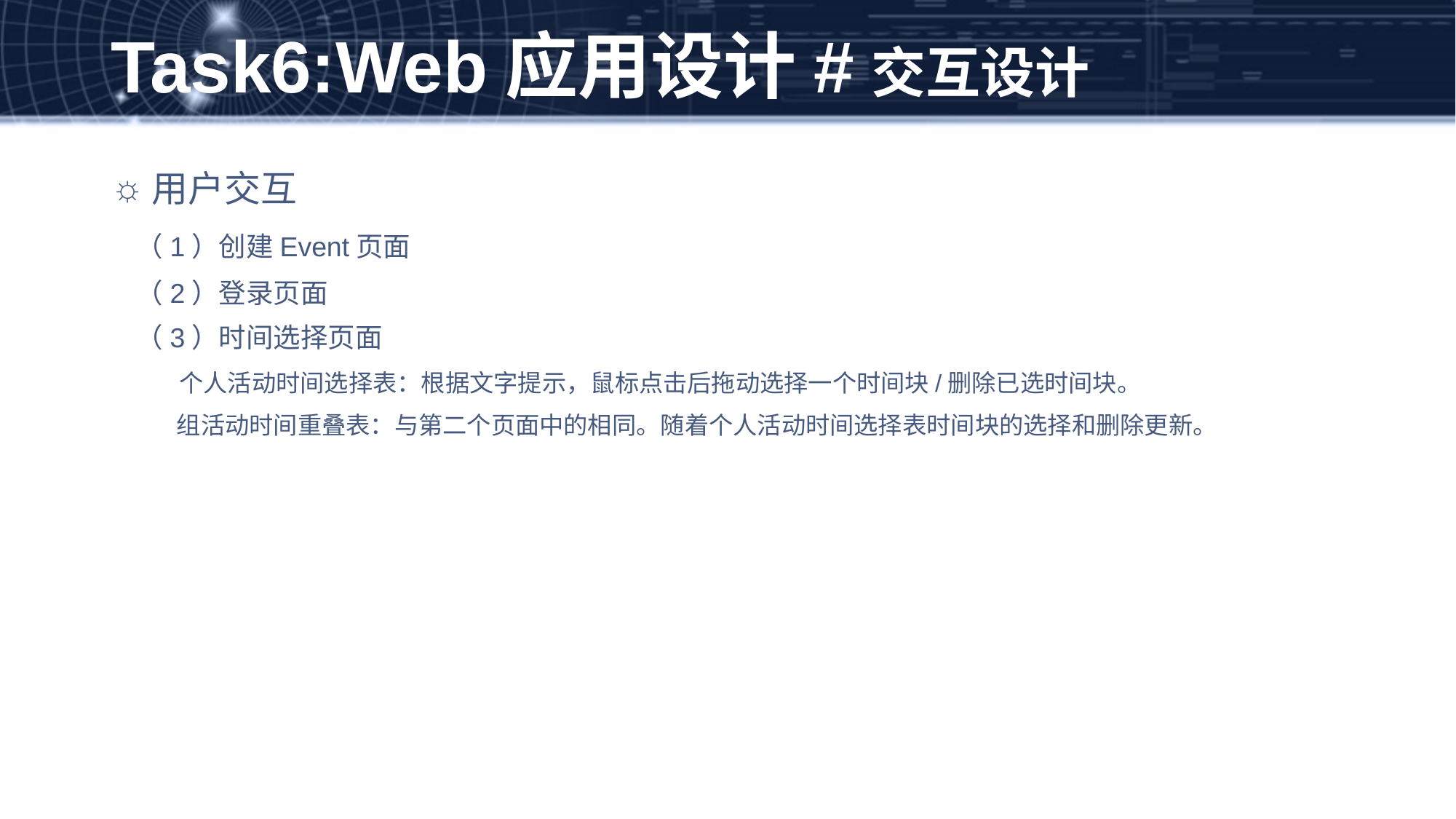

# Task6:Web应用设计#交互设计
用户交互
  （1）创建Event页面
   （2）登录页面
   （3）时间选择页面
          个人活动时间选择表：根据文字提示，鼠标点击后拖动选择一个时间块/删除已选时间块。
           组活动时间重叠表：与第二个页面中的相同。随着个人活动时间选择表时间块的选择和删除更新。